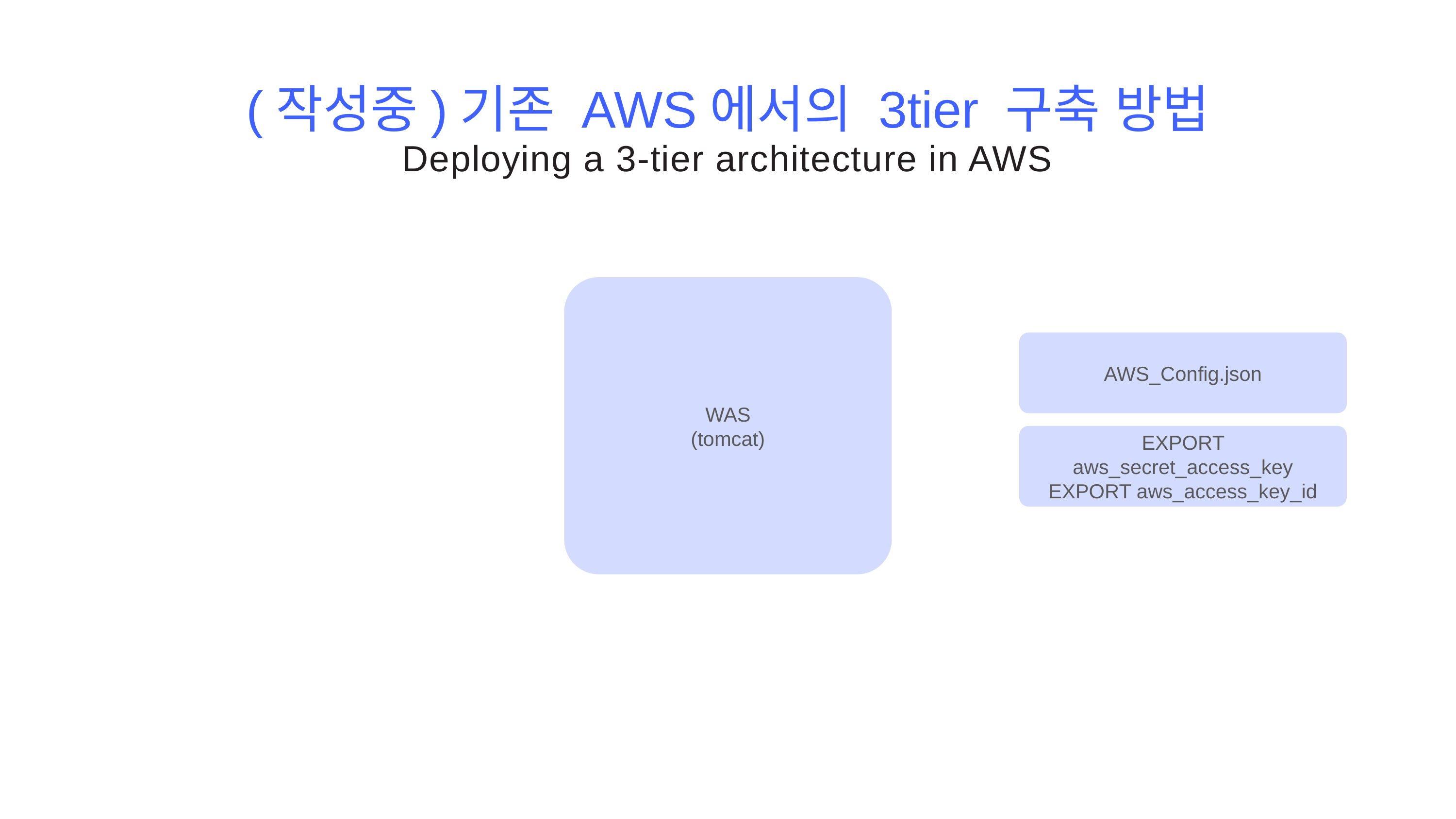

(작성중)기존 AWS에서의 3tier 구축 방법
Deploying a 3-tier architecture in AWS
WAS
(tomcat)
AWS_Config.json
EXPORT aws_secret_access_key
EXPORT aws_access_key_id